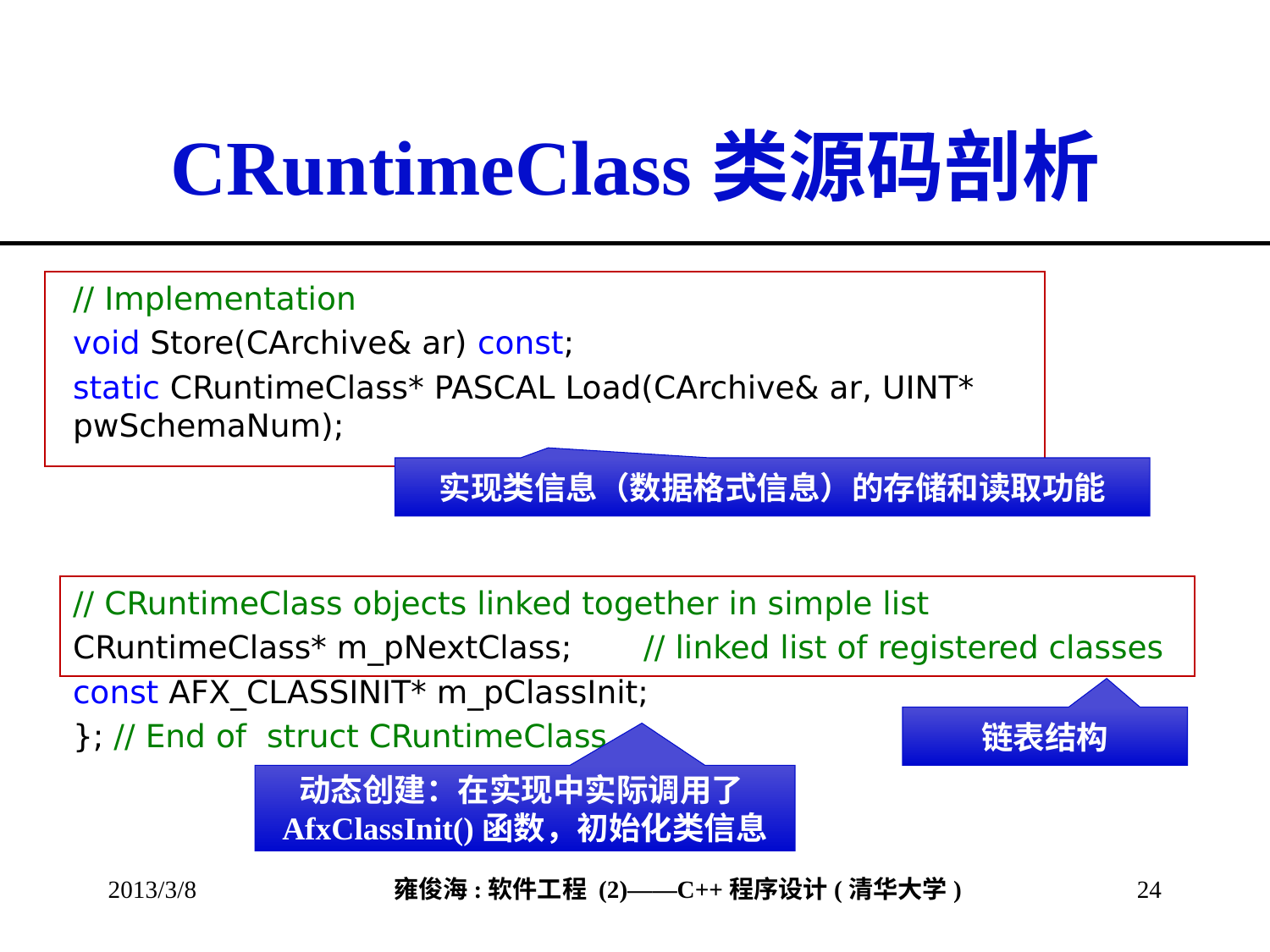

# CRuntimeClass类源码剖析

// Implementation
void Store(CArchive& ar) const;
static CRuntimeClass* PASCAL Load(CArchive& ar, UINT* pwSchemaNum);

// CRuntimeClass objects linked together in simple list
CRuntimeClass* m_pNextClass;       // linked list of registered classes
const AFX_CLASSINIT* m_pClassInit;
}; // End of  struct CRuntimeClass

实现类信息（数据格式信息）的存储和读取功能

链表结构
动态创建：在实现中实际调用了AfxClassInit()函数，初始化类信息
2013/3/8
24